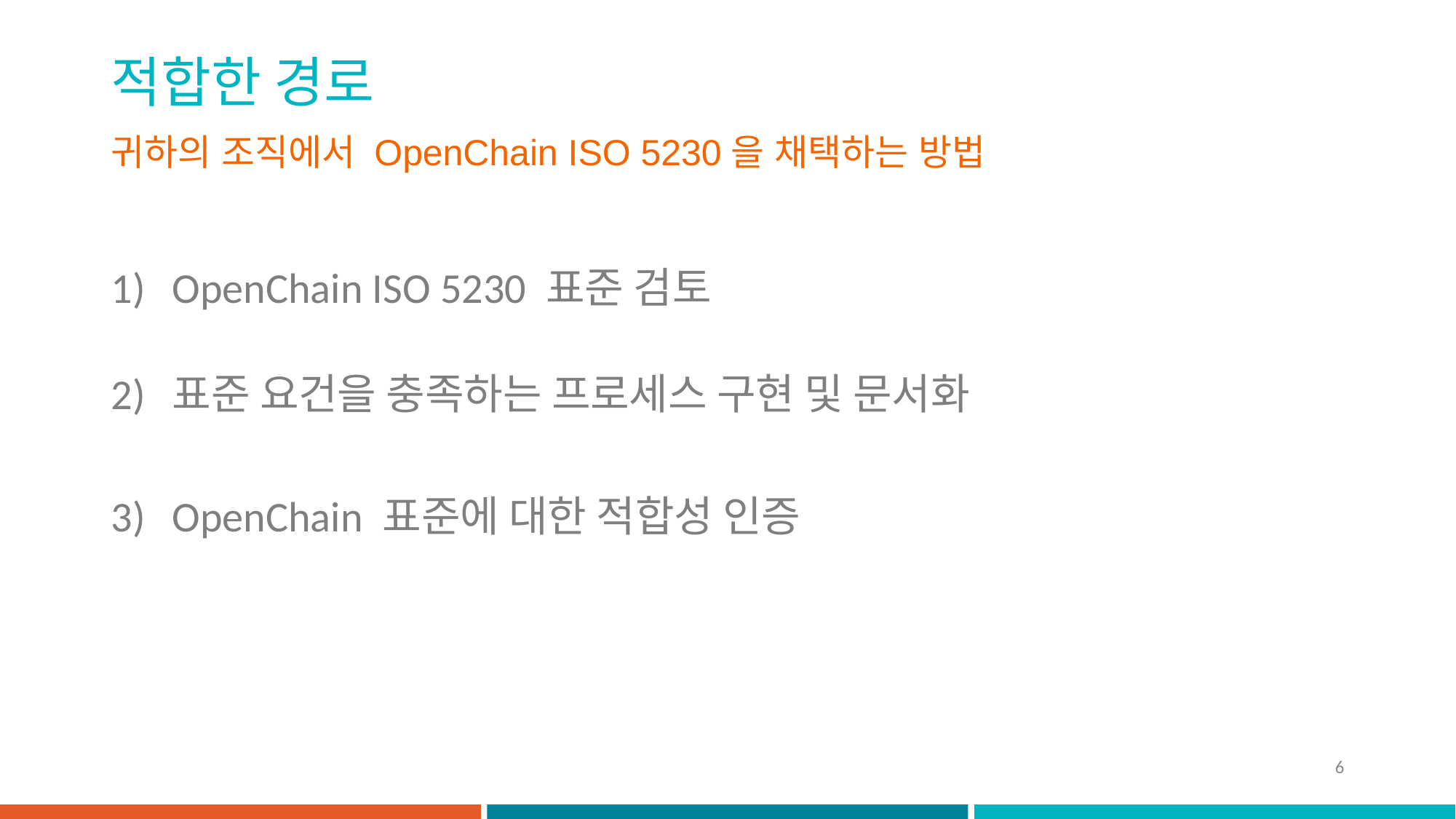

# 적합한 경로
귀하의 조직에서 OpenChain ISO 5230을 채택하는 방법

OpenChain ISO 5230 표준 검토

표준 요건을 충족하는 프로세스 구현 및 문서화

OpenChain 표준에 대한 적합성 인증

6